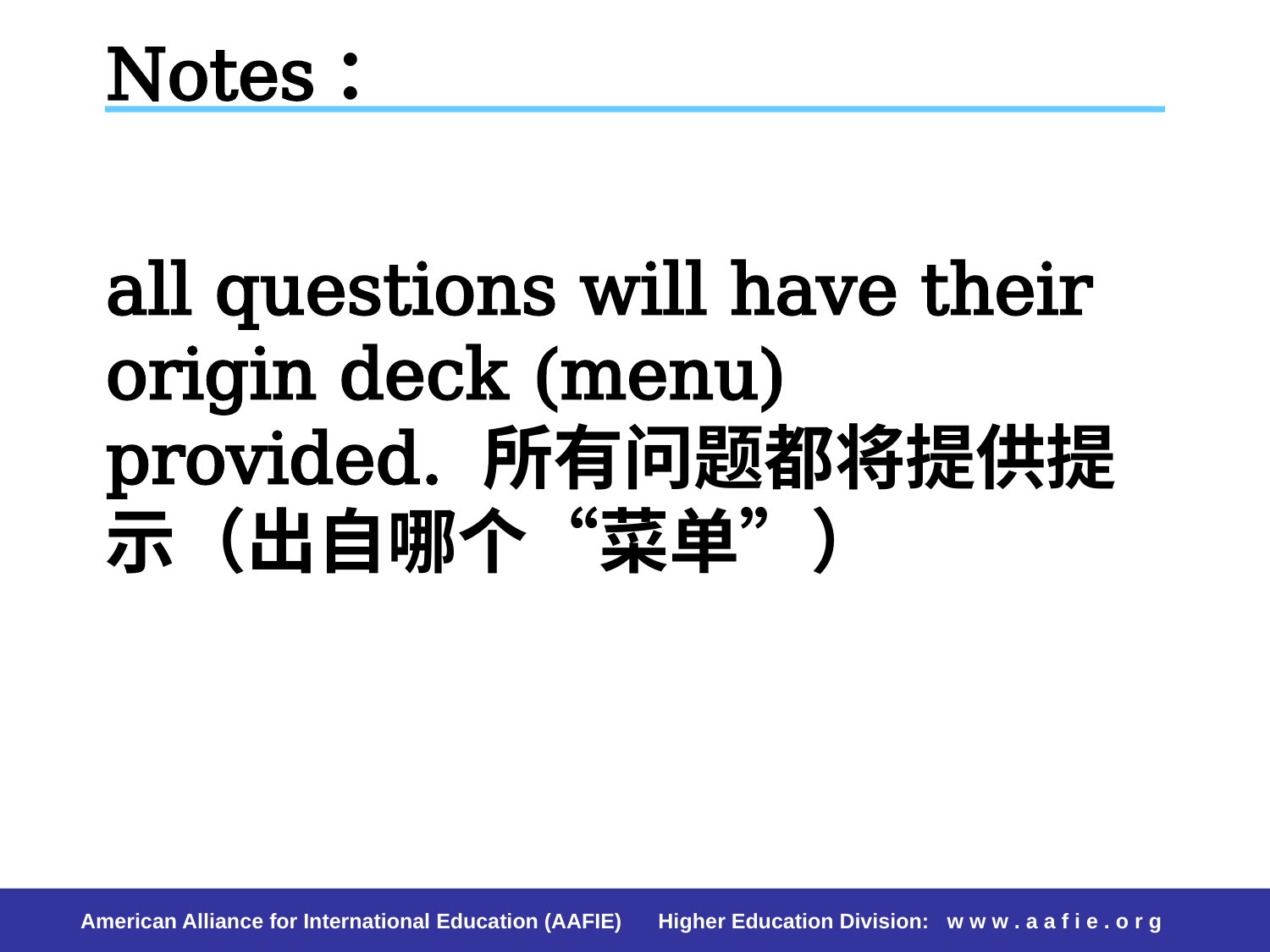

Notes：
all questions will have their origin deck (menu) provided. 所有问题都将提供提示（出自哪个“菜单”）